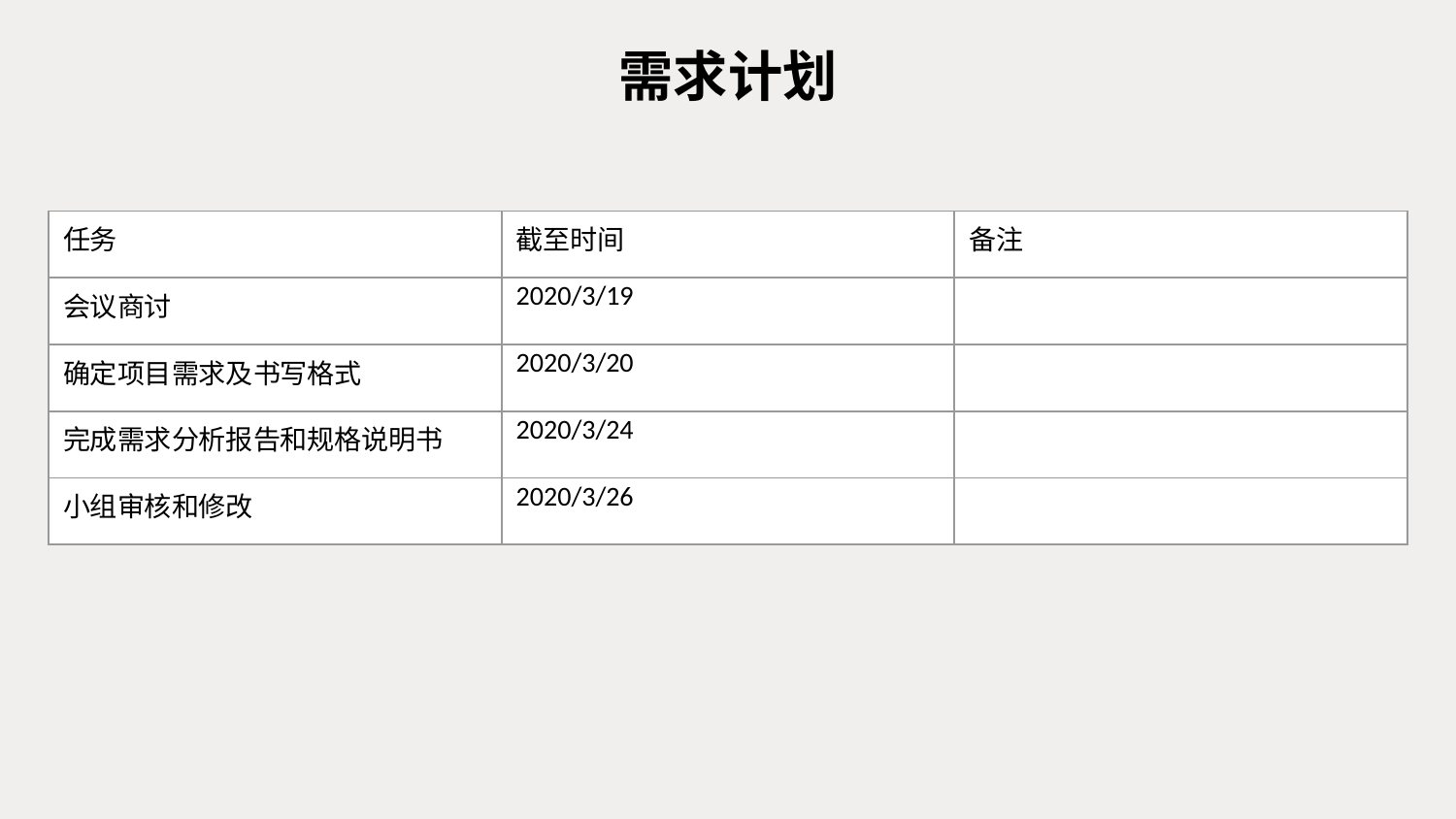

# 需求计划
| 任务 | 截至时间 | 备注 |
| --- | --- | --- |
| 会议商讨 | 2020/3/19 |  |
| 确定项目需求及书写格式 | 2020/3/20 |  |
| 完成需求分析报告和规格说明书 | 2020/3/24 |  |
| 小组审核和修改 | 2020/3/26 |  |